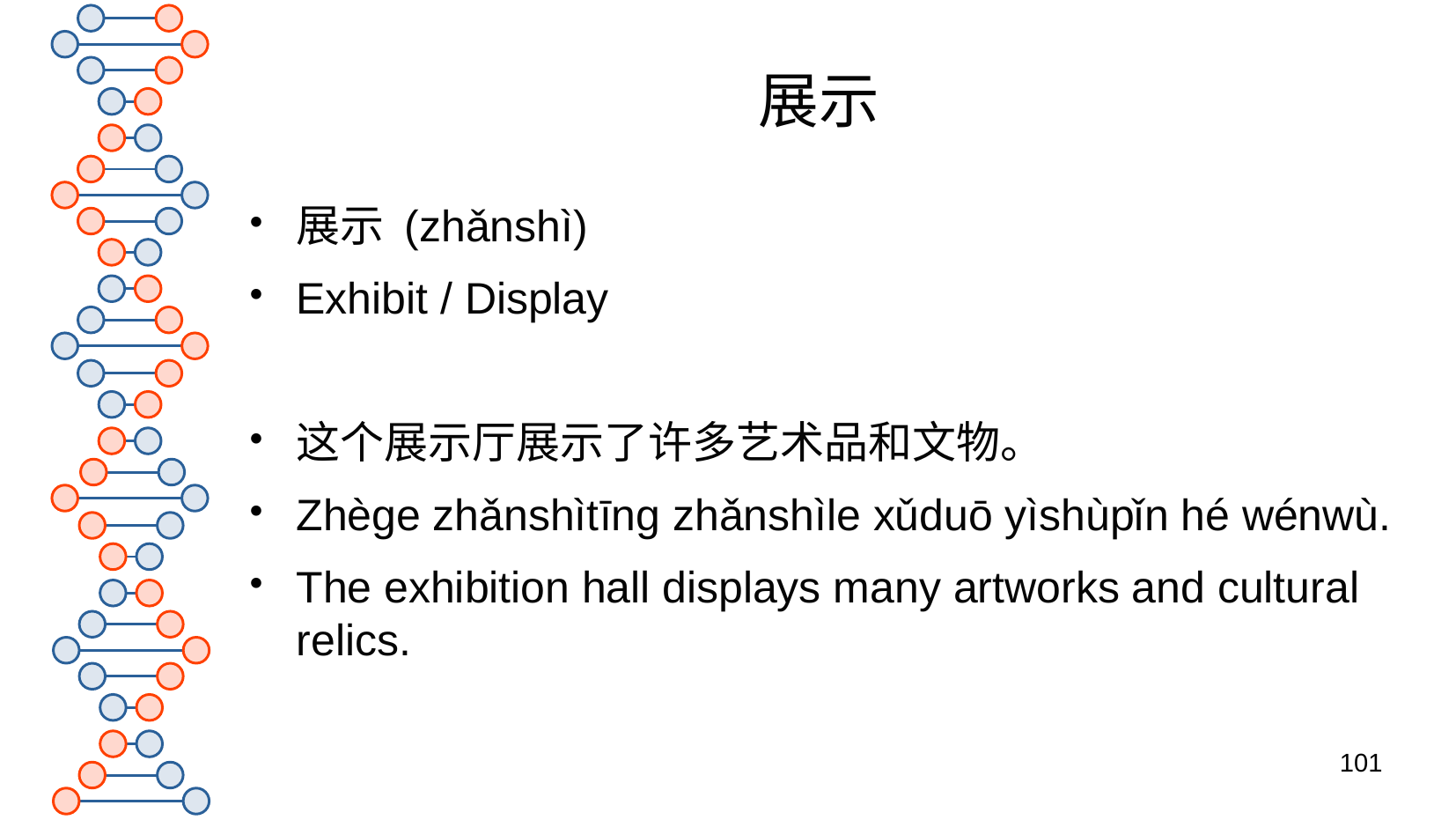

# 展示
展示 (zhǎnshì)
Exhibit / Display

这个展示厅展示了许多艺术品和文物。
Zhège zhǎnshìtīng zhǎnshìle xǔduō yìshùpǐn hé wénwù.
The exhibition hall displays many artworks and cultural relics.
101